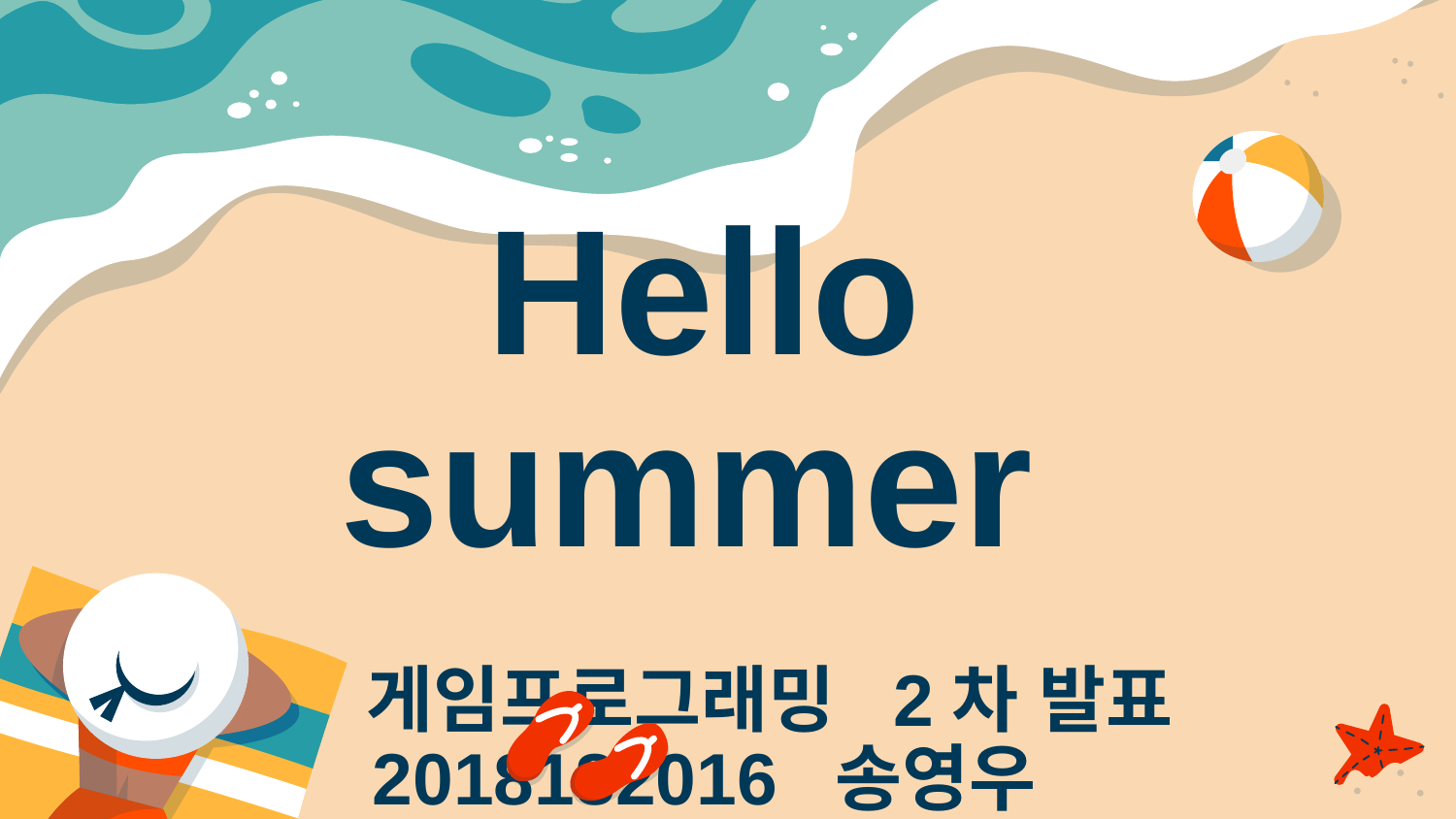

# Hello summer 2D 게임프로그래밍  2차 발표 2018182016  송영우